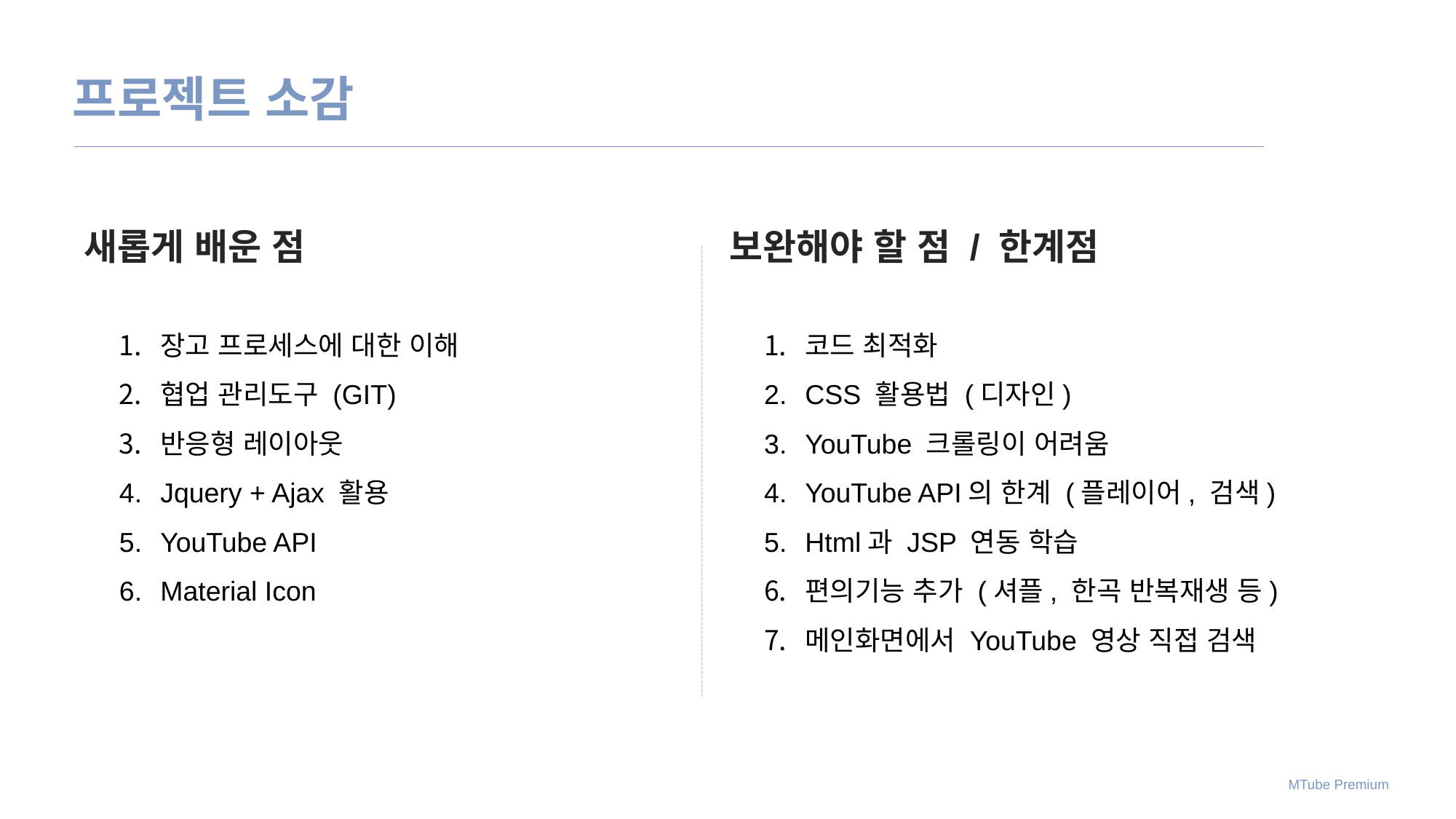

프로젝트 소감
새롭게 배운 점
보완해야 할 점 / 한계점
장고 프로세스에 대한 이해
협업 관리도구 (GIT)
반응형 레이아웃
Jquery + Ajax 활용
YouTube API
Material Icon
코드 최적화
CSS 활용법 (디자인)
YouTube 크롤링이 어려움
YouTube API의 한계 (플레이어, 검색)
Html과 JSP 연동 학습
편의기능 추가 (셔플, 한곡 반복재생 등)
메인화면에서 YouTube 영상 직접 검색
MTube Premium